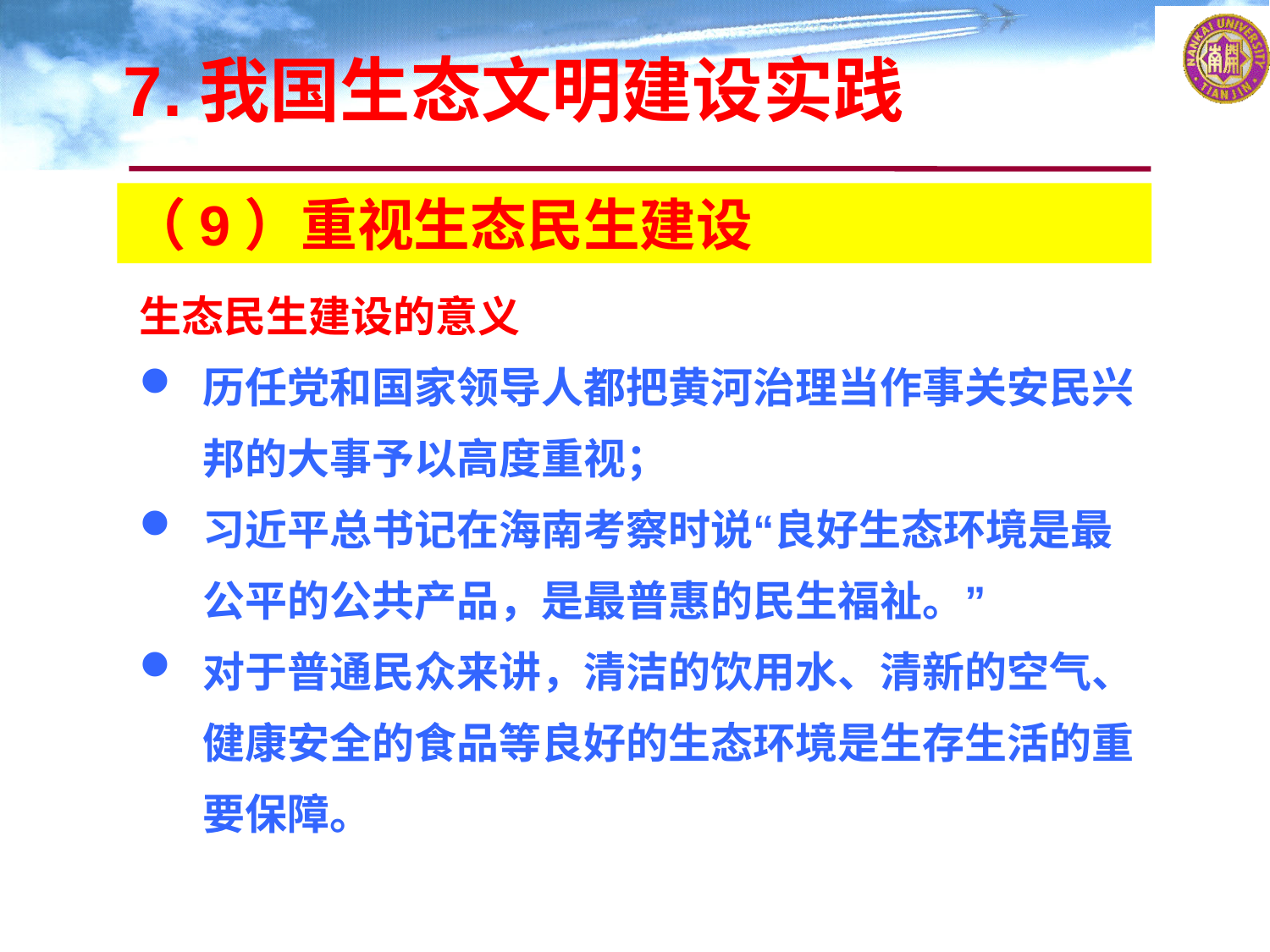

7.我国生态文明建设实践

（9）重视生态民生建设
生态民生建设的意义
历任党和国家领导人都把黄河治理当作事关安民兴邦的大事予以高度重视；
习近平总书记在海南考察时说“良好生态环境是最公平的公共产品，是最普惠的民生福祉。”
对于普通民众来讲，清洁的饮用水、清新的空气、健康安全的食品等良好的生态环境是生存生活的重要保障。